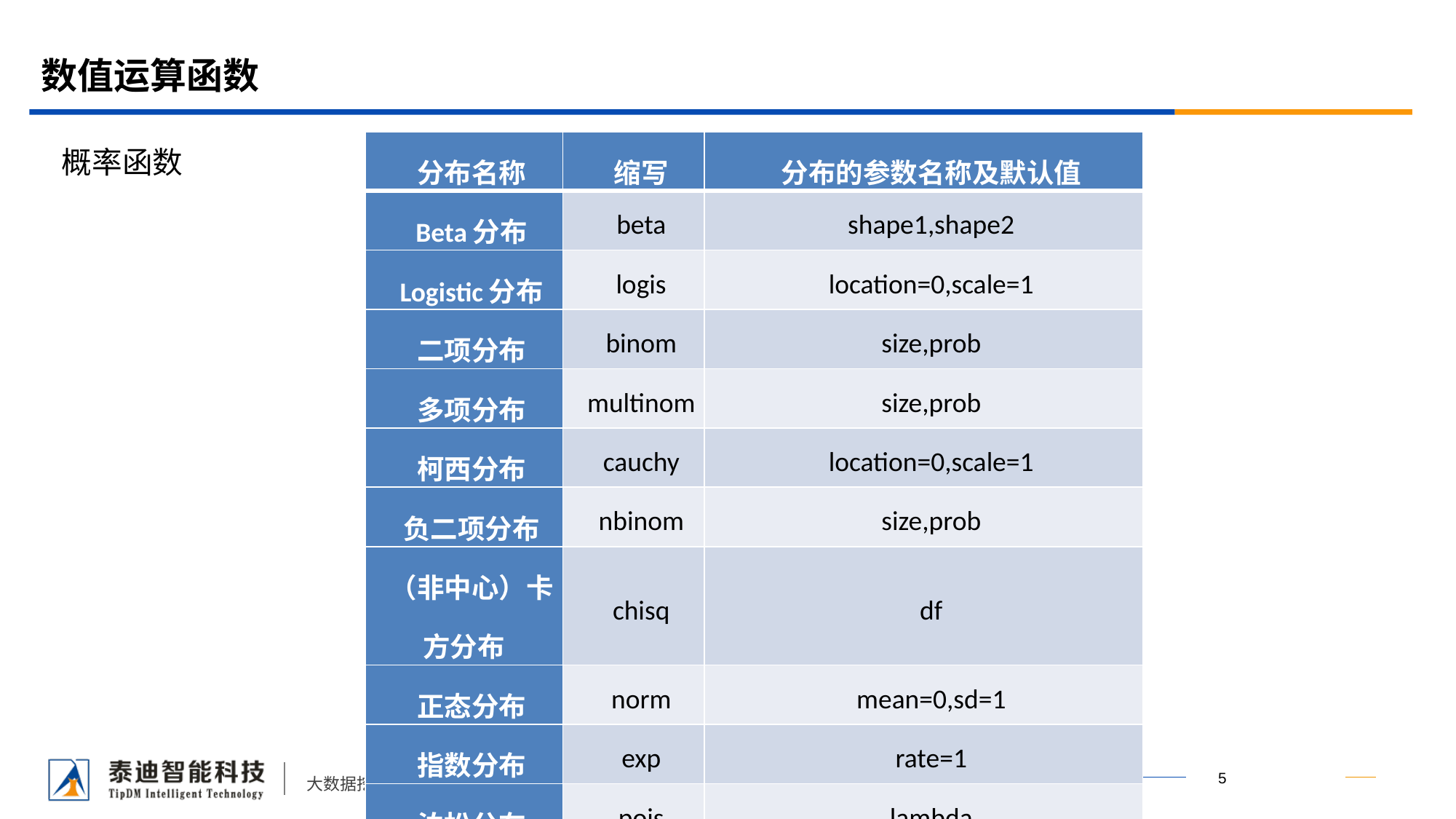

# 数值运算函数
| 分布名称 | 缩写 | 分布的参数名称及默认值 |
| --- | --- | --- |
| Beta分布 | beta | shape1,shape2 |
| Logistic分布 | logis | location=0,scale=1 |
| 二项分布 | binom | size,prob |
| 多项分布 | multinom | size,prob |
| 柯西分布 | cauchy | location=0,scale=1 |
| 负二项分布 | nbinom | size,prob |
| （非中心）卡方分布 | chisq | df |
| 正态分布 | norm | mean=0,sd=1 |
| 指数分布 | exp | rate=1 |
| 泊松分布 | pois | lambda |
| F分布 | f | df1,df2 |
| … |  |  |
概率函数